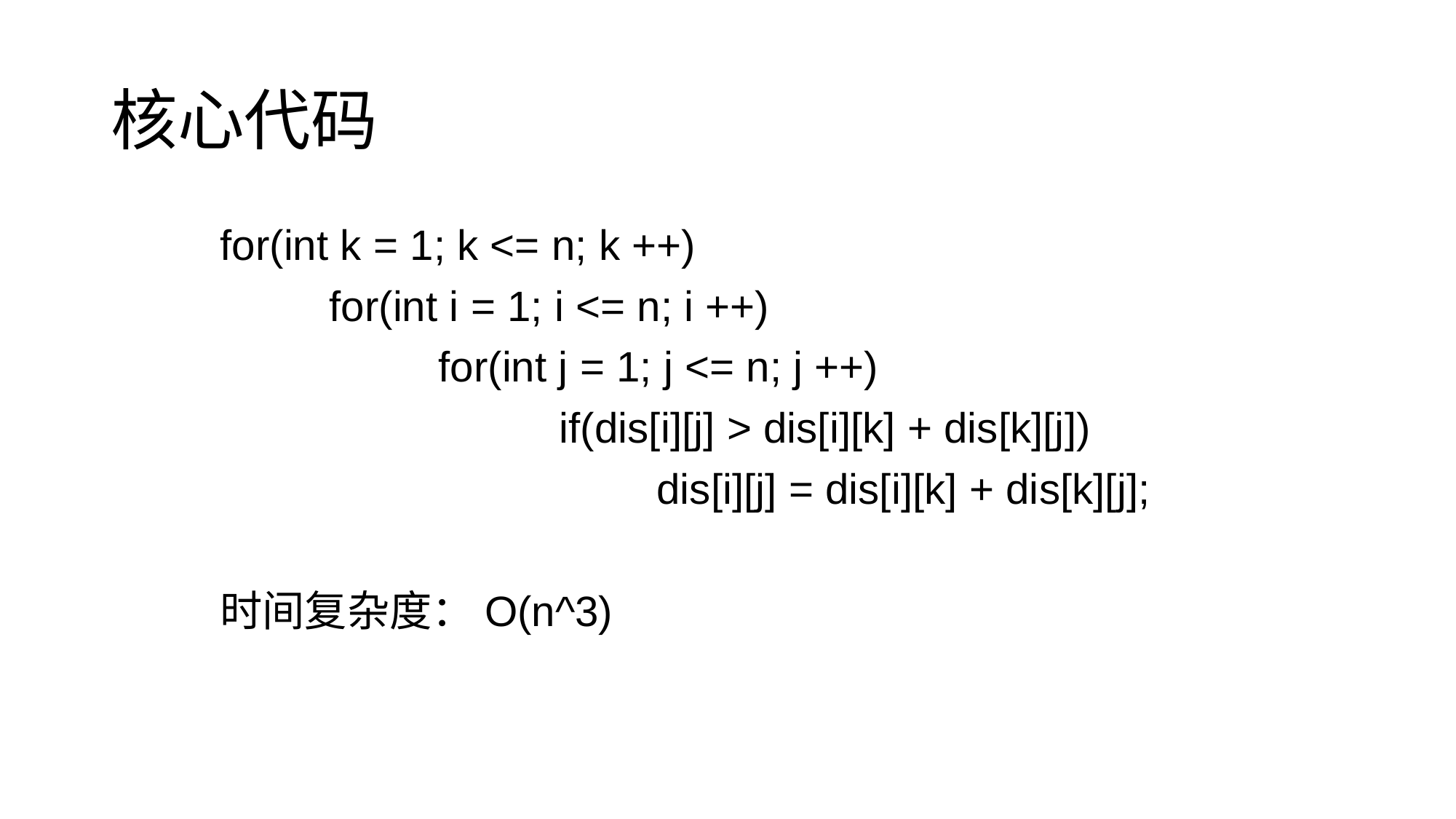

# 核心代码
	for(int k = 1; k <= n; k ++)
           	for(int i = 1; i <= n; i ++)
                		for(int j = 1; j <= n; j ++)
                   		 if(dis[i][j] > dis[i][k] + dis[k][j])
                        			dis[i][j] = dis[i][k] + dis[k][j];

	时间复杂度：O(n^3)